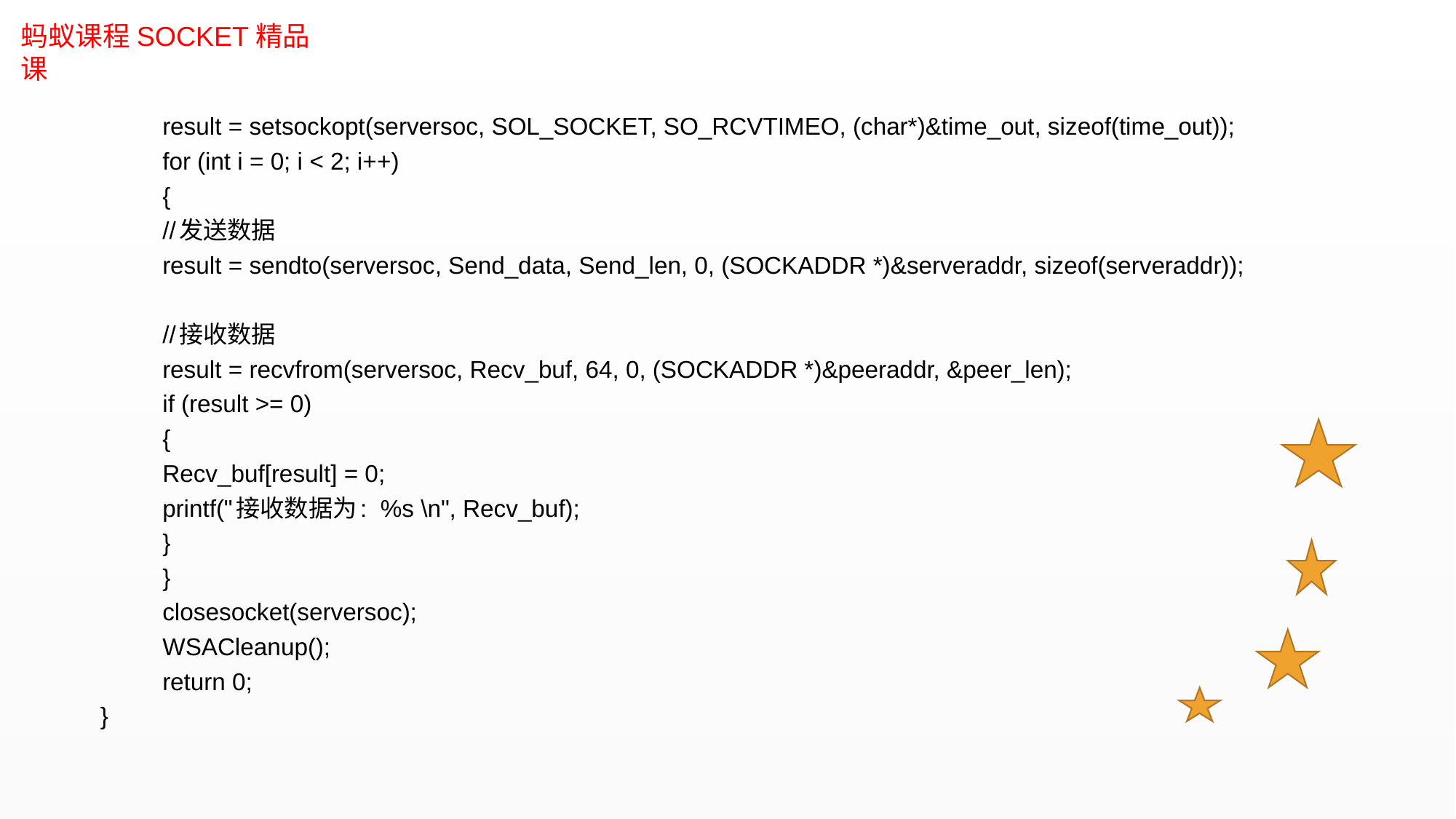

result = setsockopt(serversoc, SOL_SOCKET, SO_RCVTIMEO, (char*)&time_out, sizeof(time_out));
	for (int i = 0; i < 2; i++)
	{
		//发送数据
		result = sendto(serversoc, Send_data, Send_len, 0, (SOCKADDR *)&serveraddr, sizeof(serveraddr));

		//接收数据
		result = recvfrom(serversoc, Recv_buf, 64, 0, (SOCKADDR *)&peeraddr, &peer_len);
		if (result >= 0)
		{
			Recv_buf[result] = 0;
			printf("接收数据为:  %s \n", Recv_buf);
		}
	}
	closesocket(serversoc);
	WSACleanup();
	return 0;
}